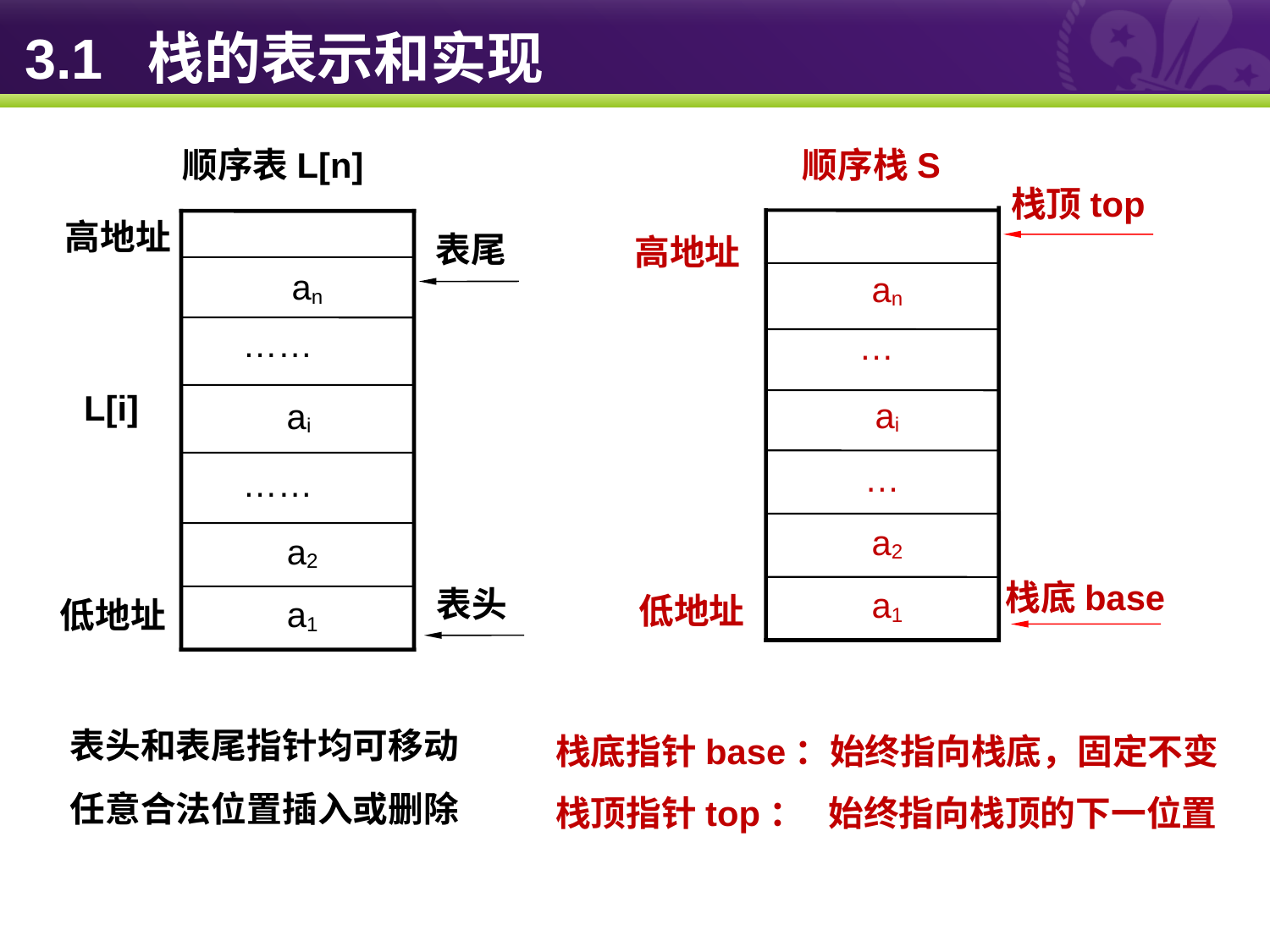

# 3.1  栈的表示和实现
顺序表L[n]

 an
     ……

 ai

     ……
 a2

 a1

顺序栈S

 an

…

 ai

…

 a2

 a1

栈顶top

栈底base

高地址
低地址
栈底指针base：始终指向栈底，固定不变
栈顶指针top：   始终指向栈顶的下一位置
高地址
L[i]
低地址
表尾

表头

表头和表尾指针均可移动
任意合法位置插入或删除